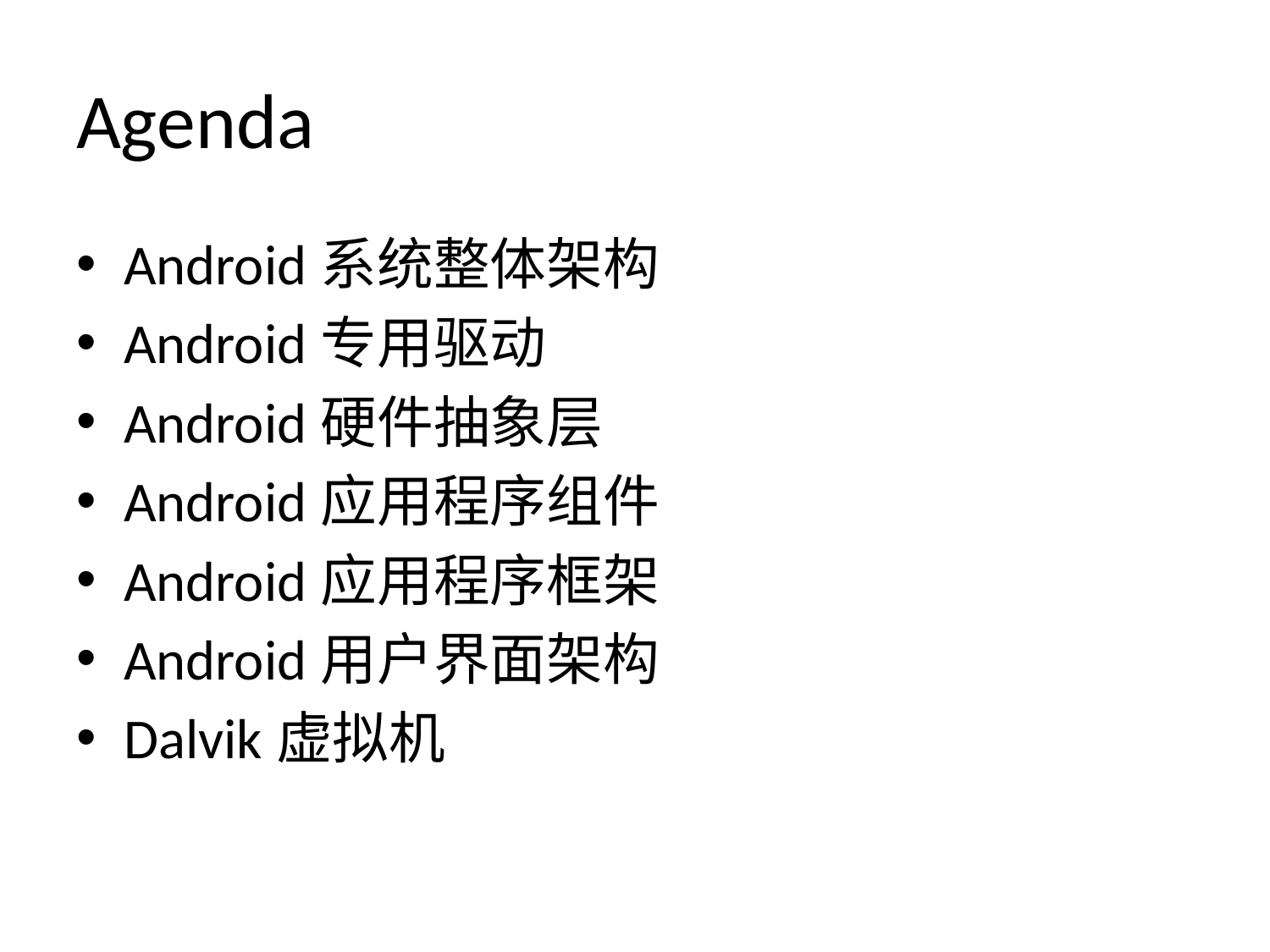

# Agenda
Android系统整体架构
Android专用驱动
Android硬件抽象层
Android应用程序组件
Android应用程序框架
Android用户界面架构
Dalvik虚拟机